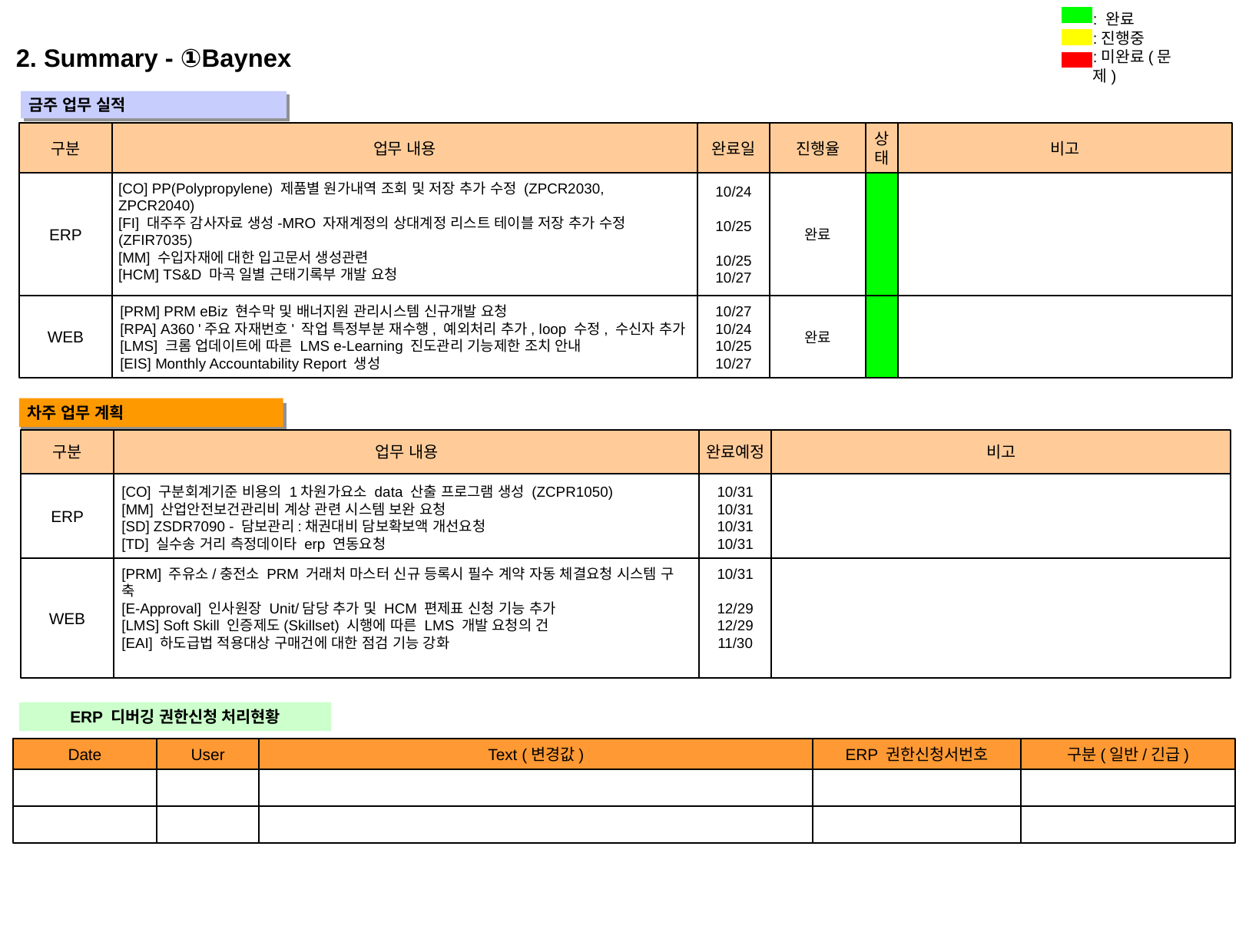

: 완료
:진행중
:미완료(문제)
2. Summary - ①Baynex

 금주 업무 실적
" "
구분
업무 내용
완료일
진행율
상
태
비고

ERP

완료

[CO] PP(Polypropylene) 제품별 원가내역 조회 및 저장 추가 수정 (ZPCR2030,
ZPCR2040)
[FI] 대주주 감사자료 생성-MRO 자재계정의 상대계정 리스트 테이블 저장 추가 수정
(ZFIR7035)
[MM] 수입자재에 대한 입고문서 생성관련
[HCM] TS&D 마곡 일별 근태기록부 개발 요청
10/24
10/25
10/25
10/27

WEB

완료

[PRM] PRM eBiz 현수막 및 배너지원 관리시스템 신규개발 요청
[RPA] A360 '주요 자재번호' 작업 특정부분 재수행, 예외처리 추가, loop 수정, 수신자 추가
[LMS] 크롬 업데이트에 따른 LMS e-Learning 진도관리 기능제한 조치 안내
[EIS] Monthly Accountability Report 생성
10/27
10/24
10/25
10/27

 차주 업무 계획
" "
구분
업무 내용
완료예정
비고

ERP

[CO] 구분회계기준 비용의 1차원가요소 data 산출 프로그램 생성 (ZCPR1050)
[MM] 산업안전보건관리비 계상 관련 시스템 보완 요청
[SD] ZSDR7090 - 담보관리:채권대비 담보확보액 개선요청
[TD] 실수송 거리 측정데이타 erp 연동요청
10/31
10/31
10/31
10/31

WEB

[PRM] 주유소/충전소 PRM 거래처 마스터 신규 등록시 필수 계약 자동 체결요청 시스템 구
축
[E-Approval] 인사원장 Unit/담당 추가 및 HCM 편제표 신청 기능 추가
[LMS] Soft Skill 인증제도(Skillset) 시행에 따른 LMS 개발 요청의 건
[EAI] 하도급법 적용대상 구매건에 대한 점검 기능 강화
10/31
12/29
12/29
11/30

ERP 디버깅 권한신청 처리현황
Date
User
Text (변경값)
ERP 권한신청서번호
구분(일반/긴급)